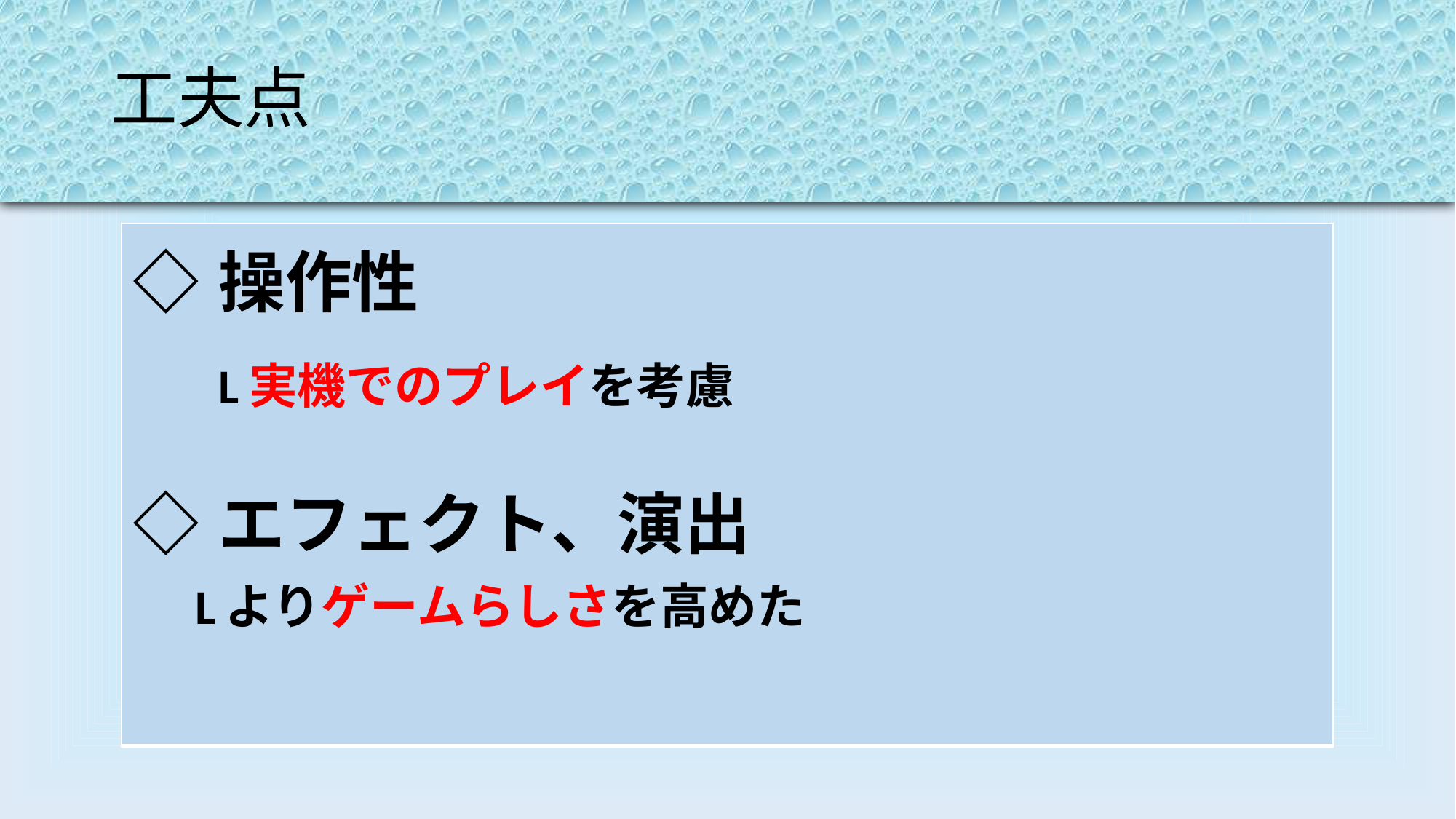

工夫点
#
| ◇操作性 　L実機でのプレイを考慮 ◇エフェクト、演出 　Lよりゲームらしさを高めた |
| --- |